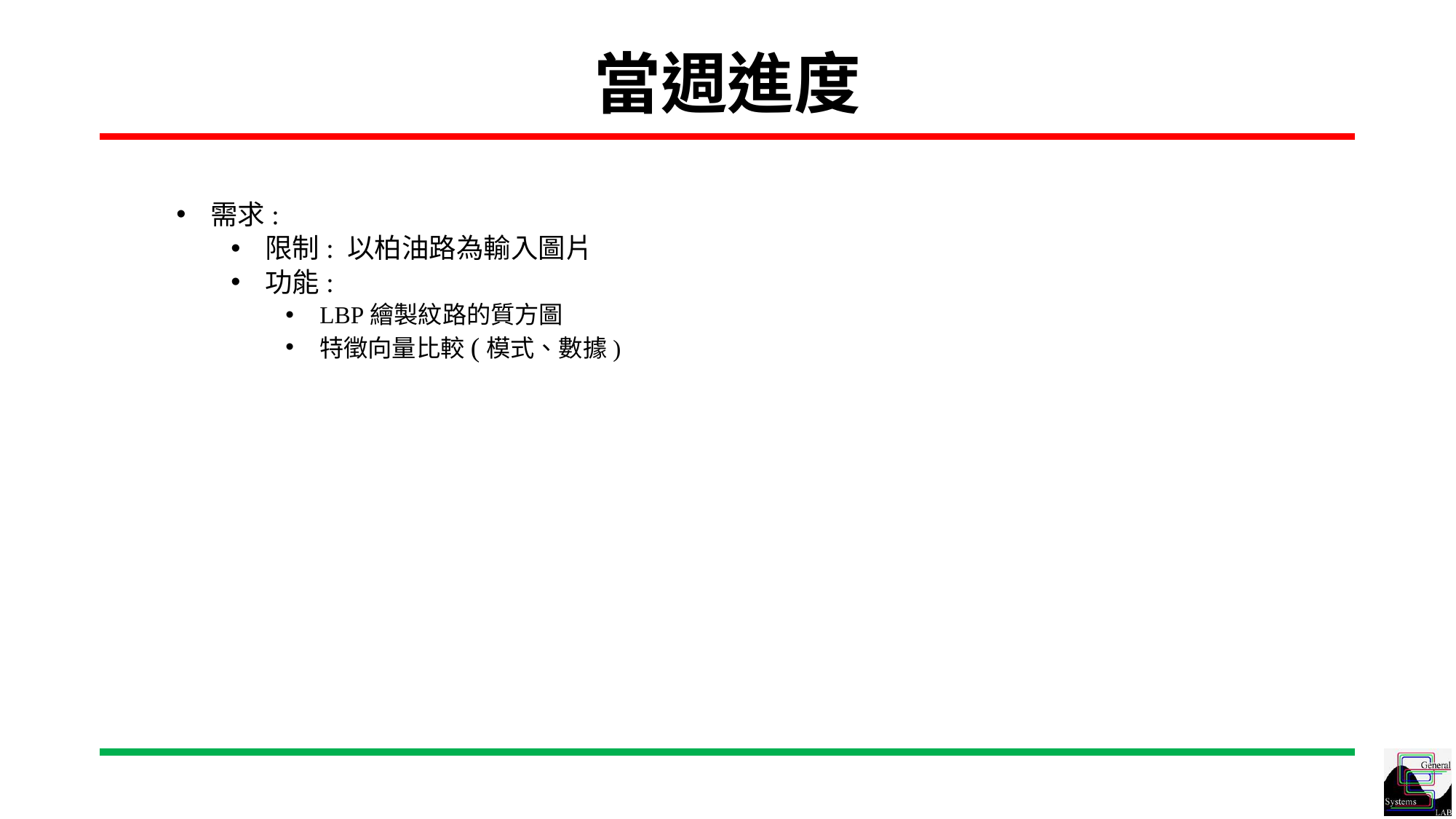

# 當週進度
需求:
限制: 以柏油路為輸入圖片
功能:
LBP繪製紋路的質方圖
特徵向量比較(模式、數據)